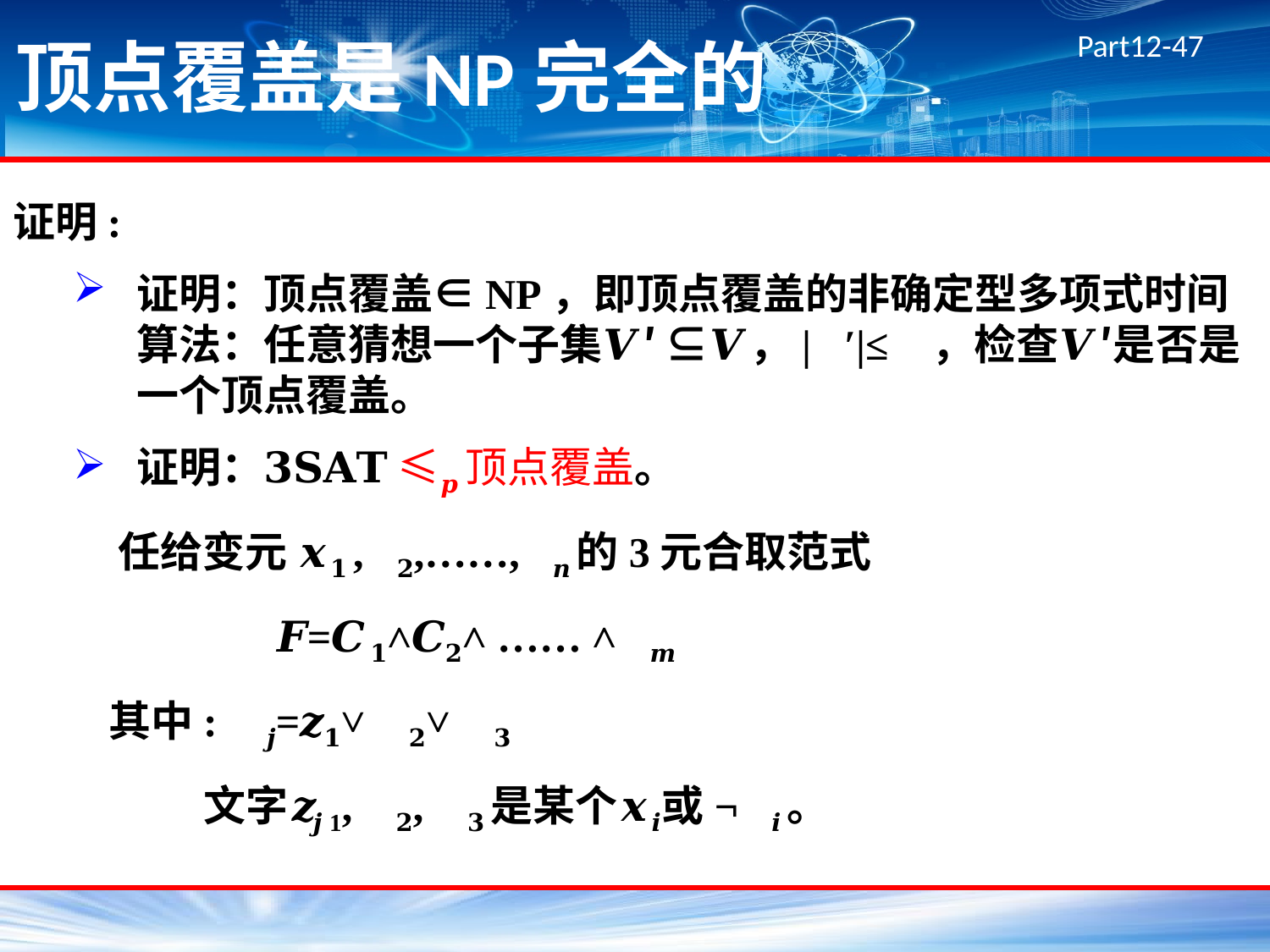

# 顶点覆盖是NP完全的
证明:
证明：顶点覆盖∈NP，即顶点覆盖的非确定型多项式时间算法：任意猜想一个子集𝑽′ ⊆𝑽，|𝑽′|≤𝑲，检查𝑽′是否是一个顶点覆盖。
证明：𝟑𝐒𝐀𝐓 ≤𝒑 顶点覆盖。
          任给变元 𝒙𝟏,𝒙𝟐,……,𝒙𝒏的3元合取范式
                         𝑭=𝑪𝟏˄𝑪𝟐˄ …… ˄𝑪𝒎
         其中: 𝑪𝒋=𝒛𝒋𝟏˅ 𝒛𝒋𝟐˅ 𝒛𝒋𝟑
                   文字𝒛𝒋1, 𝒛𝒋𝟐, 𝒛𝒋𝟑是某个𝒙𝒊或¬𝒙𝒊。